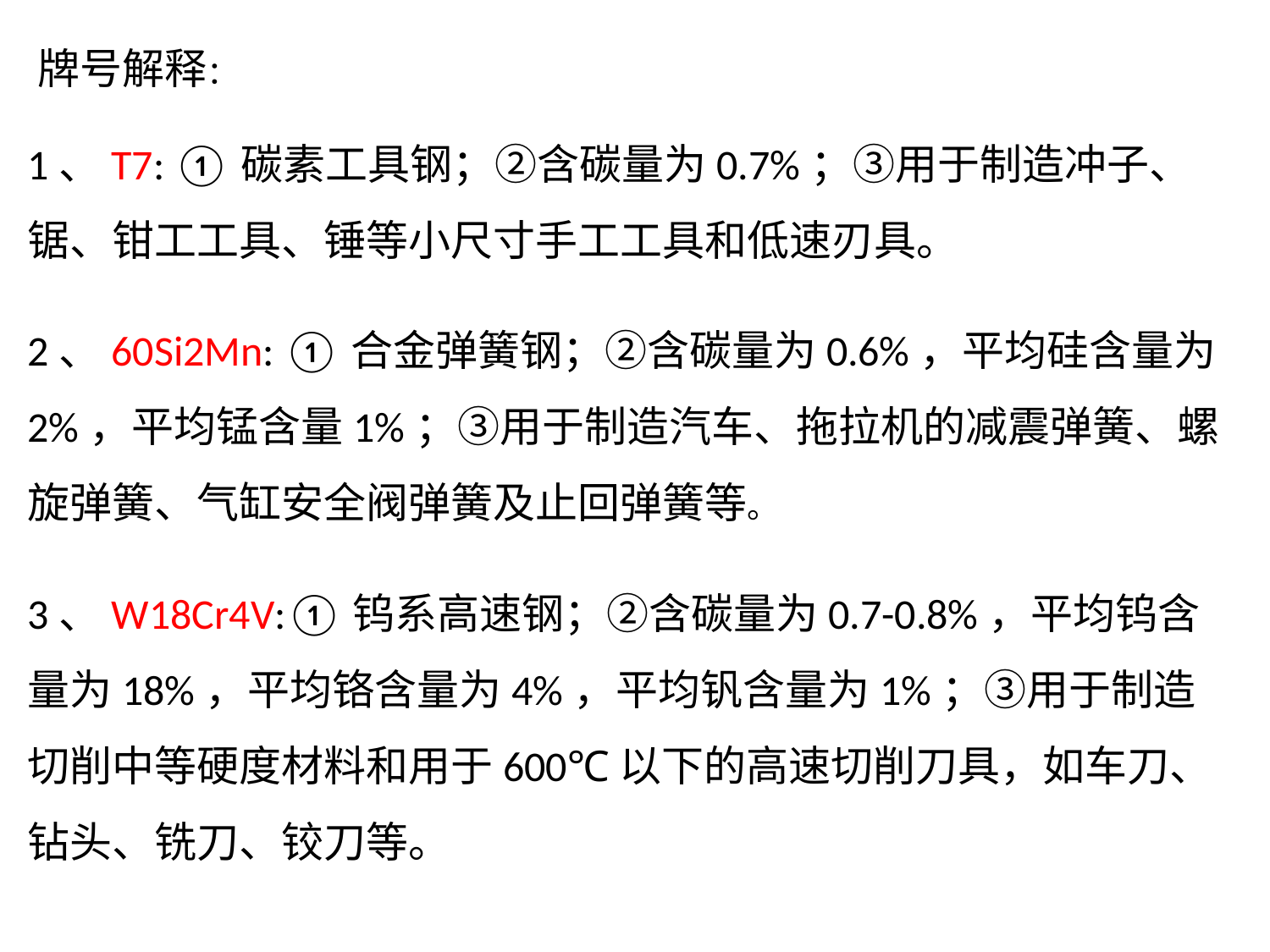

牌号解释：
1、T7: ①碳素工具钢；②含碳量为0.7%；③用于制造冲子、锯、钳工工具、锤等小尺寸手工工具和低速刃具。
2、60Si2Mn: ①合金弹簧钢；②含碳量为0.6%，平均硅含量为2%，平均锰含量1%；③用于制造汽车、拖拉机的减震弹簧、螺旋弹簧、气缸安全阀弹簧及止回弹簧等。
3、W18Cr4V:①钨系高速钢；②含碳量为0.7-0.8%，平均钨含量为18%，平均铬含量为4%，平均钒含量为1%；③用于制造切削中等硬度材料和用于600℃以下的高速切削刀具，如车刀、钻头、铣刀、铰刀等。